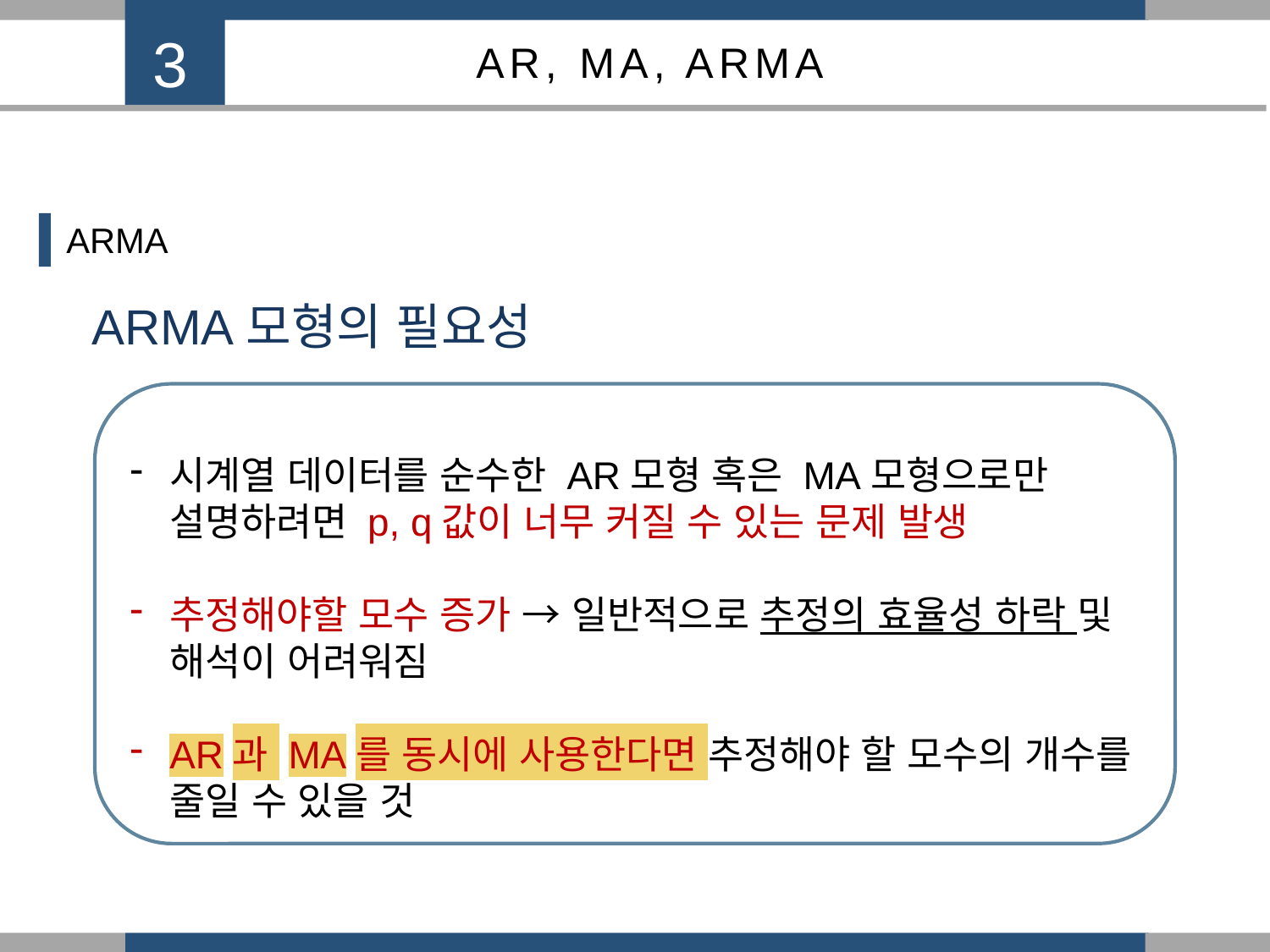

3
AR, MA, ARMA

ARMA

ARMA모형의 필요성

시계열 데이터를 순수한 AR모형 혹은 MA모형으로만 설명하려면 p, q값이 너무 커질 수 있는 문제 발생

추정해야할 모수 증가 → 일반적으로 추정의 효율성 하락 및 해석이 어려워짐

AR과 MA를 동시에 사용한다면 추정해야 할 모수의 개수를 줄일 수 있을 것